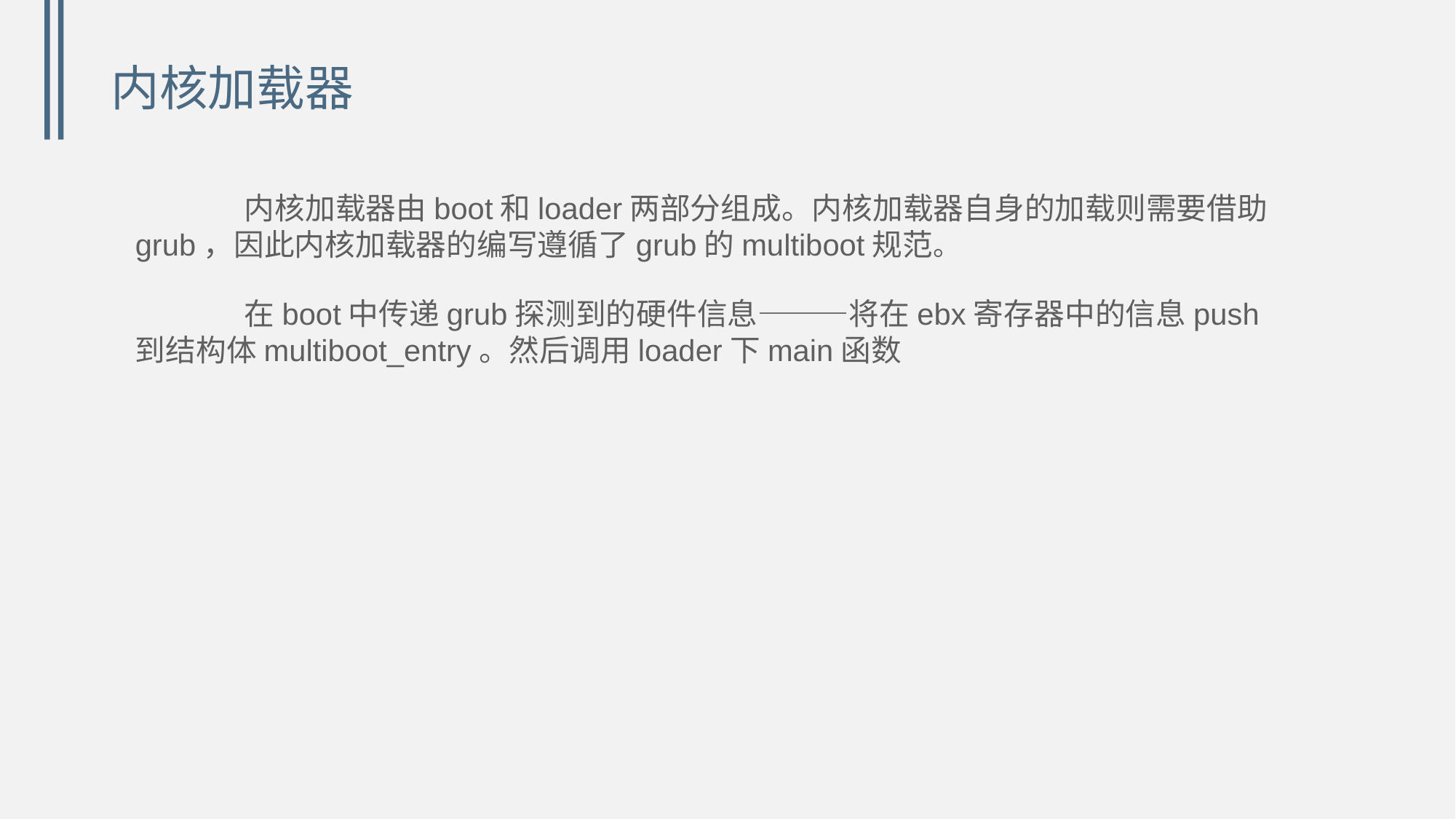

# 内核加载器
	内核加载器由boot和loader两部分组成。内核加载器自身的加载则需要借助grub，因此内核加载器的编写遵循了grub的multiboot规范。

	在boot中传递grub探测到的硬件信息———将在ebx寄存器中的信息push到结构体multiboot_entry。然后调用loader下main函数